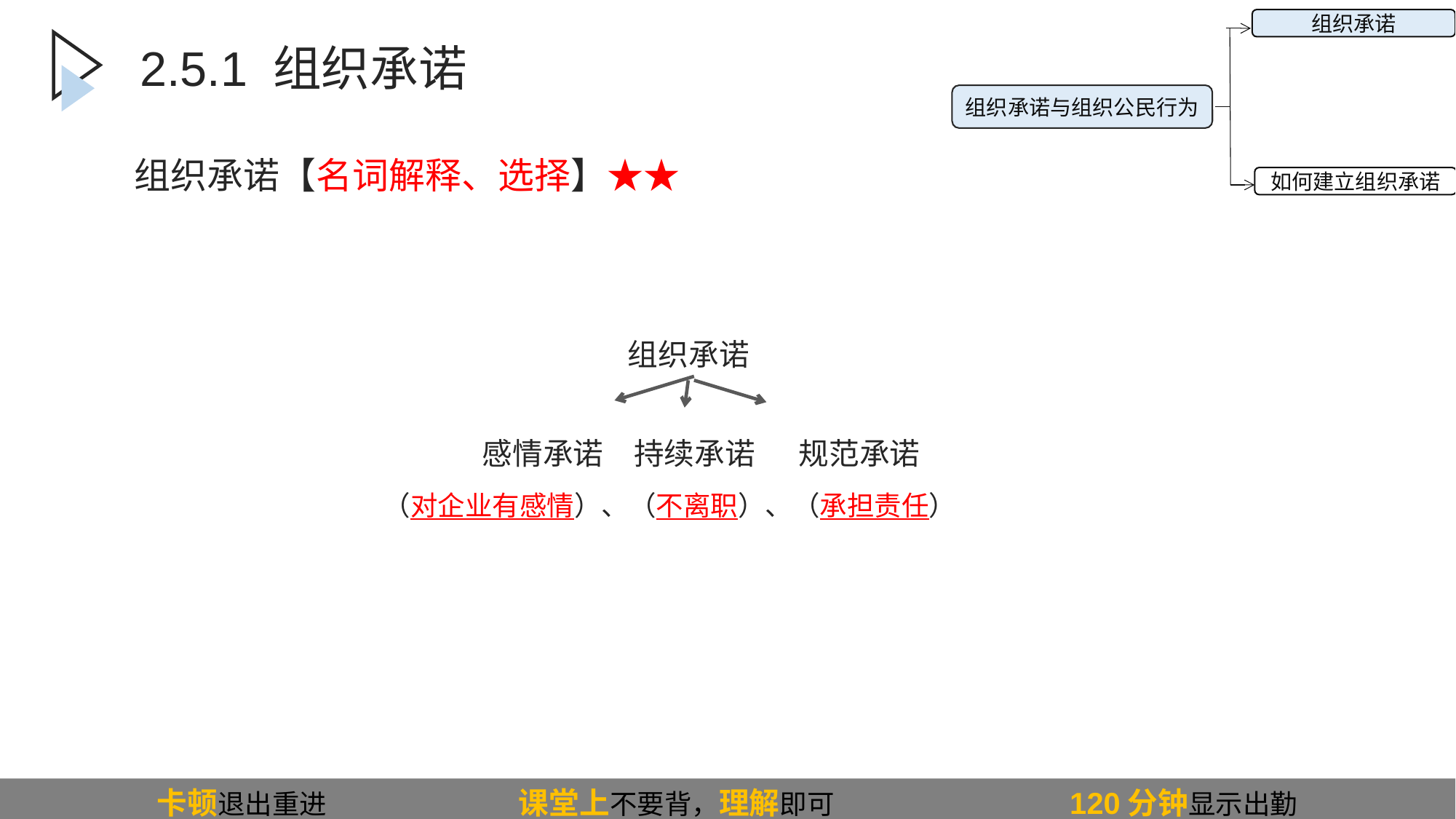

组织承诺
组织承诺与组织公民行为

如何建立组织承诺
2.5.1 组织承诺
# 组织承诺【名词解释、选择】★★
组织承诺
感情承诺
持续承诺
规范承诺
（对企业有感情）、（不离职）、（承担责任）